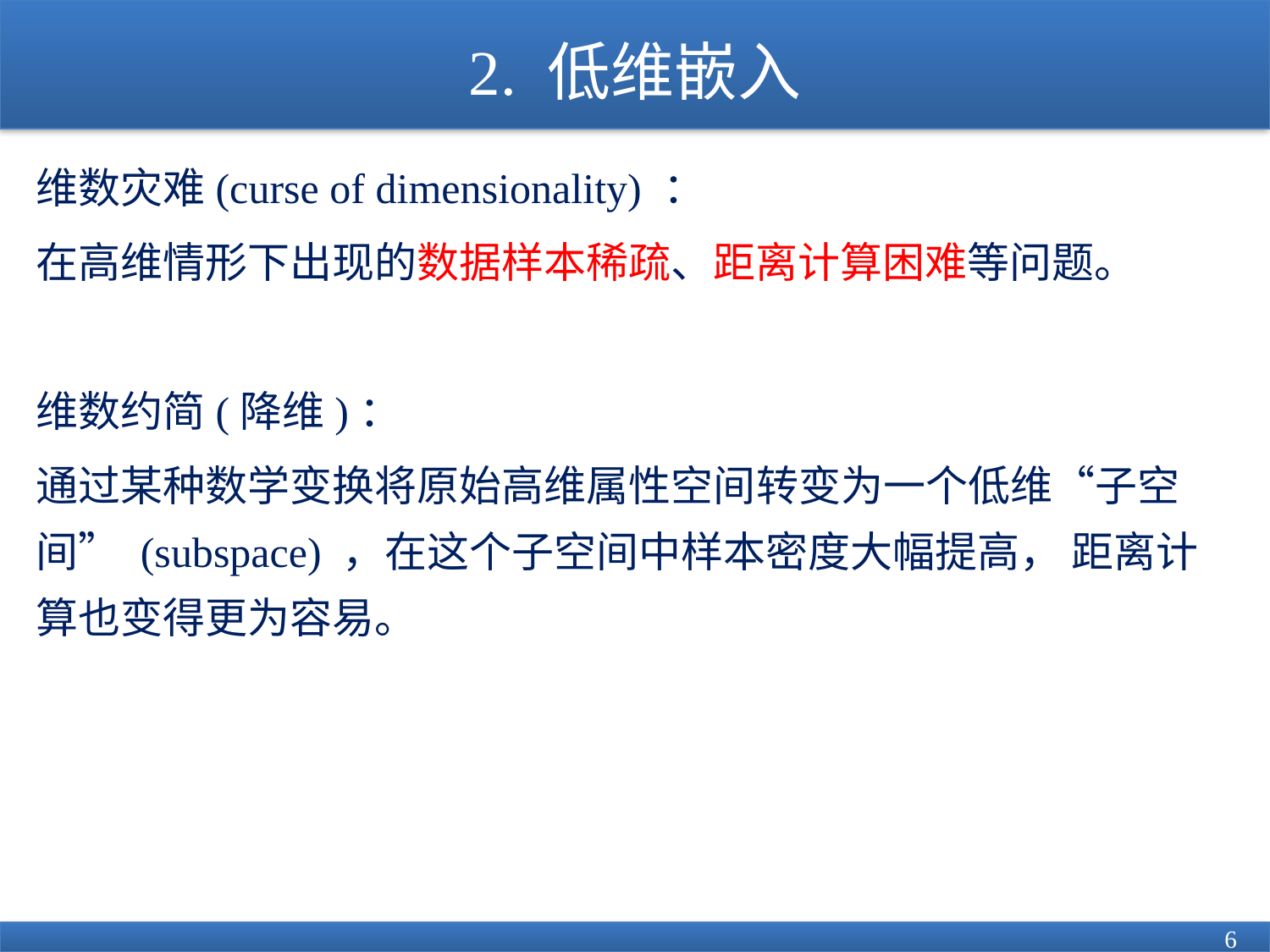

# 2. 低维嵌入
维数灾难(curse of dimensionality) ：
在高维情形下出现的数据样本稀疏、距离计算困难等问题。

维数约简(降维)：
通过某种数学变换将原始高维属性空间转变为一个低维“子空间” (subspace) ，在这个子空间中样本密度大幅提高， 距离计算也变得更为容易。

6